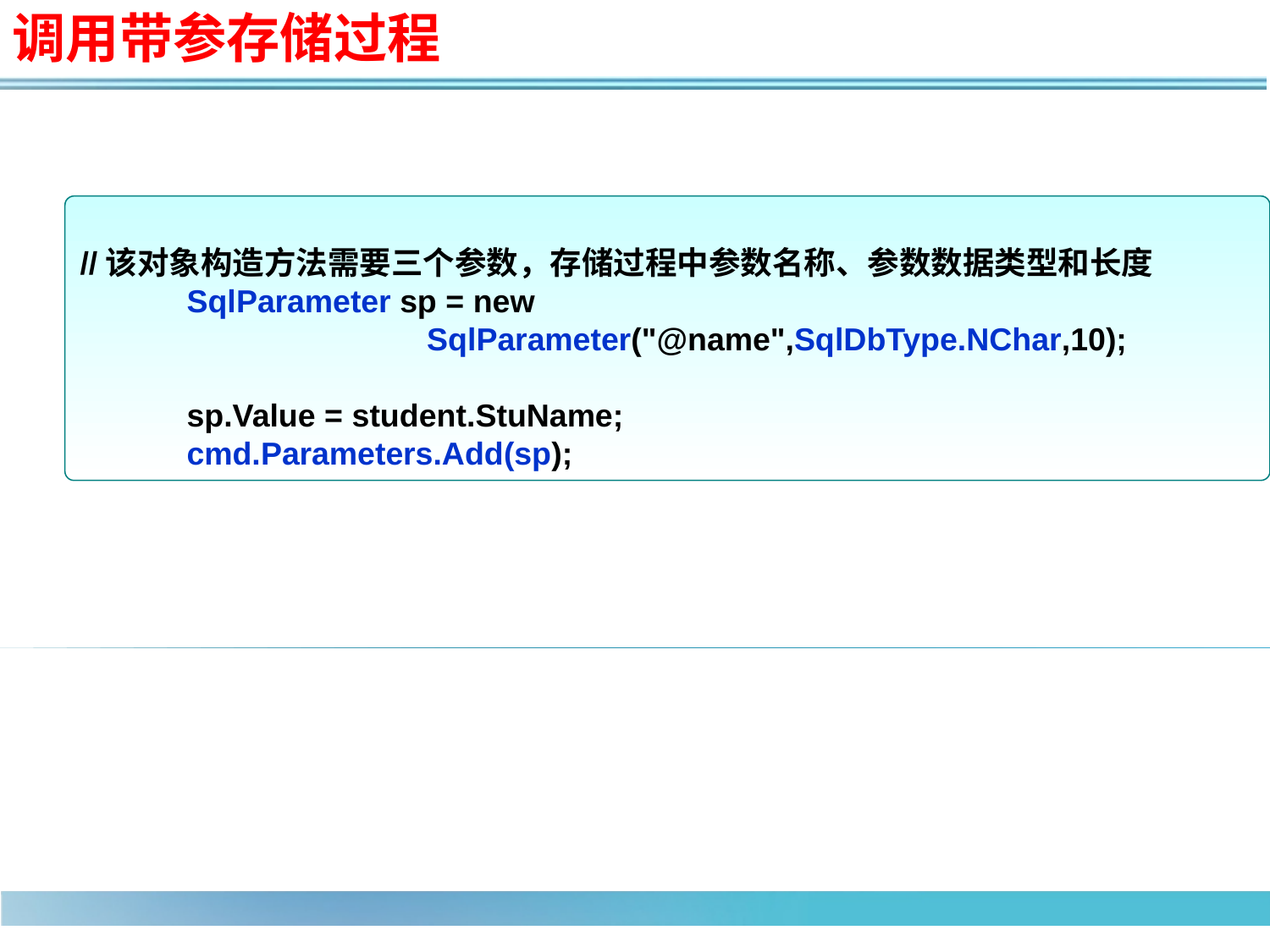

# 调用带参存储过程

//该对象构造方法需要三个参数，存储过程中参数名称、参数数据类型和长度
            SqlParameter sp = new
                                       SqlParameter("@name",SqlDbType.NChar,10);

            sp.Value = student.StuName;
            cmd.Parameters.Add(sp);